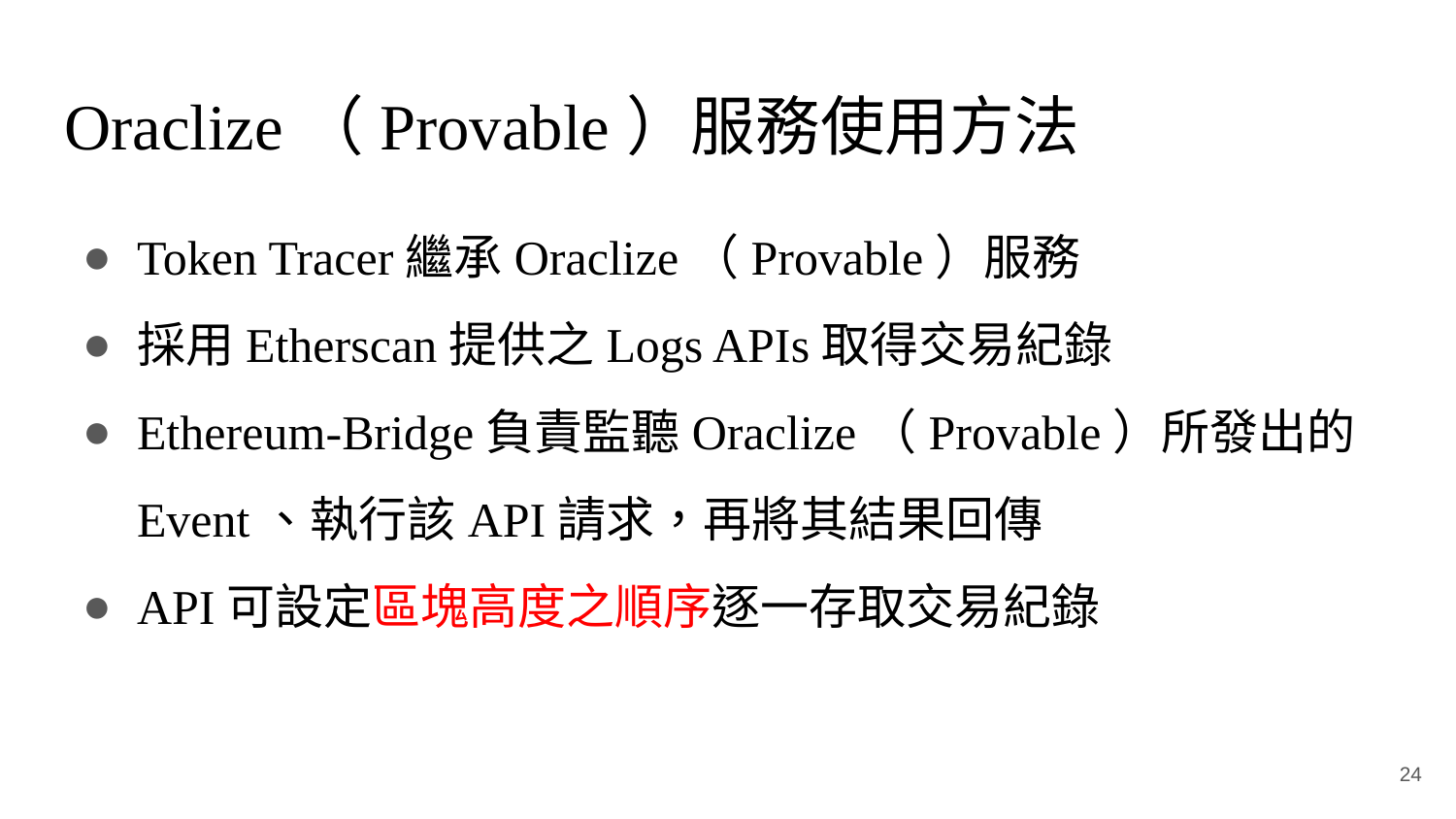

# Oraclize（Provable）服務使用方法
Token Tracer繼承Oraclize（Provable）服務
採用Etherscan提供之Logs APIs取得交易紀錄
Ethereum-Bridge負責監聽Oraclize（Provable）所發出的Event、執行該API請求，再將其結果回傳
API可設定區塊高度之順序逐一存取交易紀錄
24